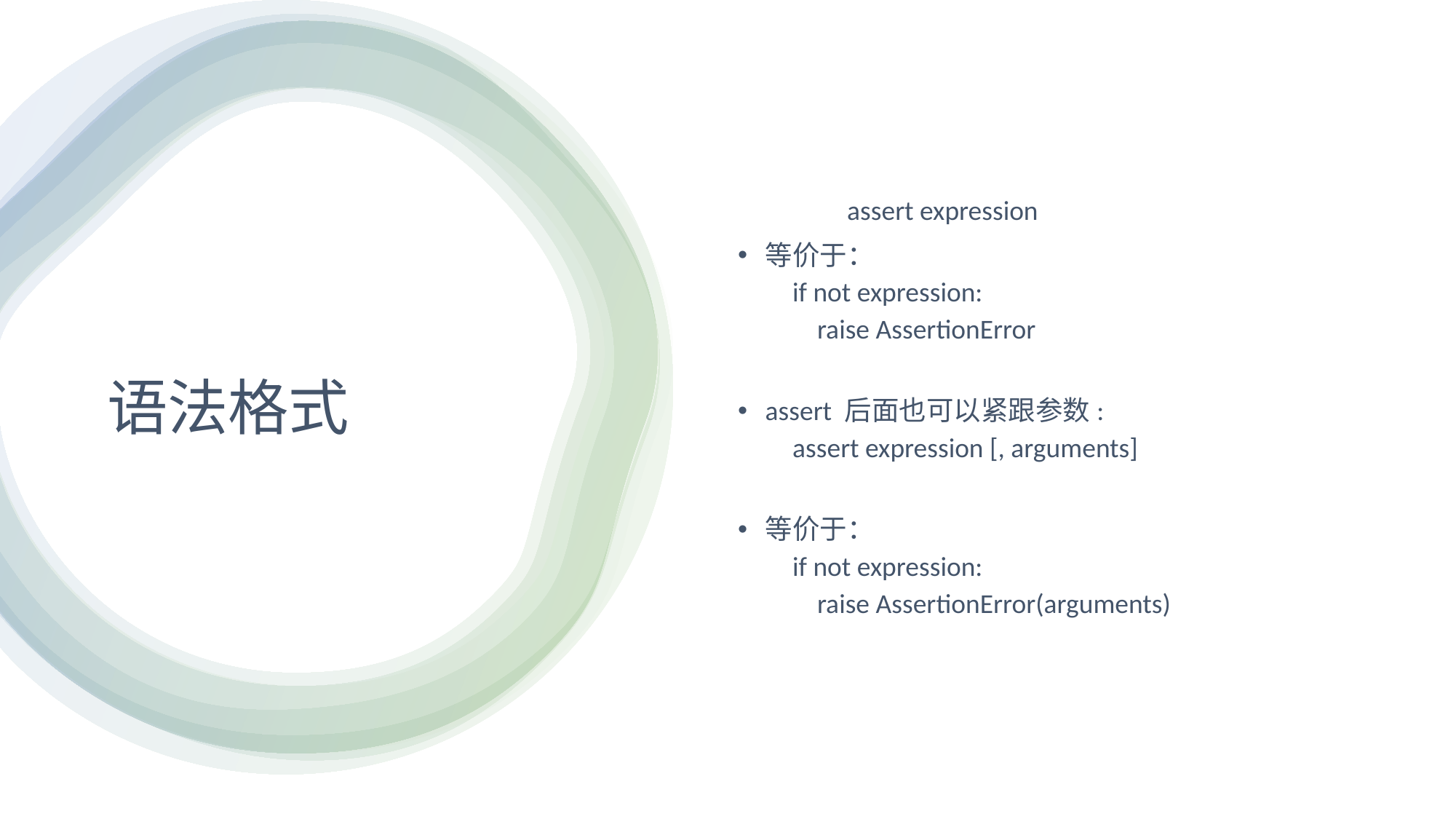

assert expression
等价于：
if not expression:
    raise AssertionError

assert 后面也可以紧跟参数:
assert expression [, arguments]

等价于：
if not expression:
    raise AssertionError(arguments)
# 语法格式